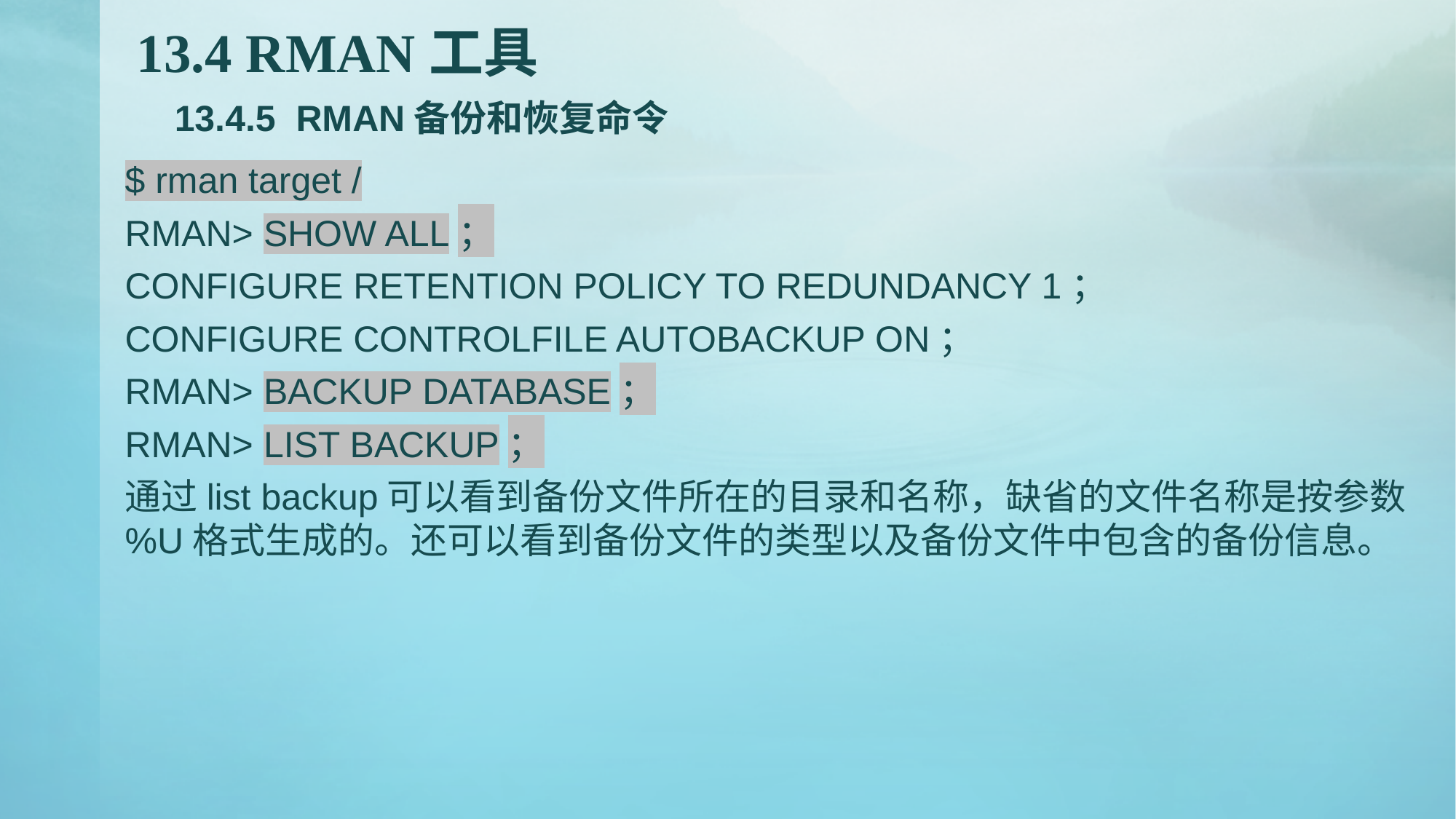

# 13.4 RMAN工具 13.4.5  RMAN备份和恢复命令
$ rman target /
RMAN> SHOW ALL；
CONFIGURE RETENTION POLICY TO REDUNDANCY 1；
CONFIGURE CONTROLFILE AUTOBACKUP ON；
RMAN> BACKUP DATABASE；
RMAN> LIST BACKUP；
通过list backup可以看到备份文件所在的目录和名称，缺省的文件名称是按参数%U格式生成的。还可以看到备份文件的类型以及备份文件中包含的备份信息。